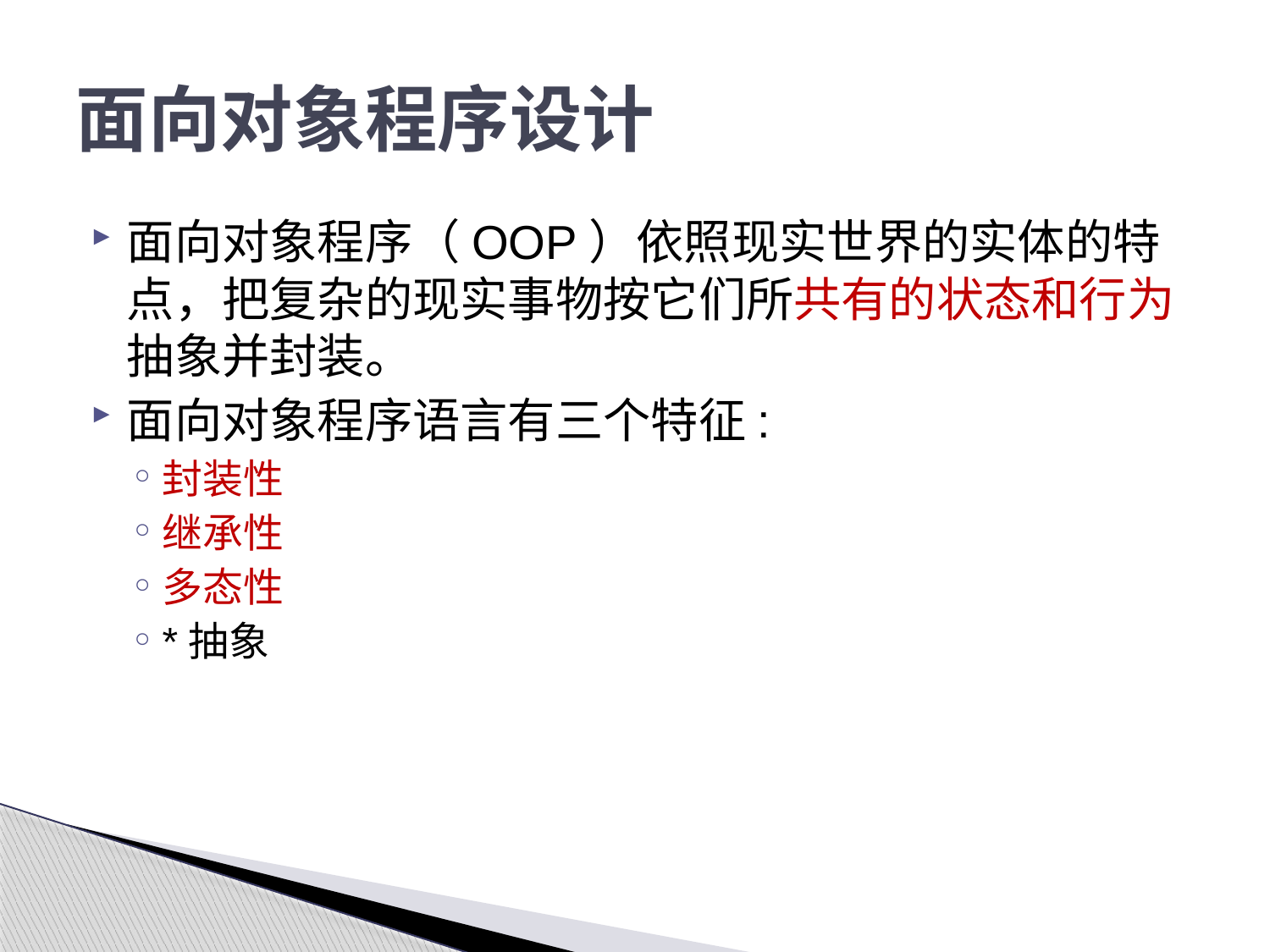

# 面向对象程序设计
面向对象程序（OOP）依照现实世界的实体的特点，把复杂的现实事物按它们所共有的状态和行为抽象并封装。
面向对象程序语言有三个特征:
封装性
继承性
多态性
*抽象